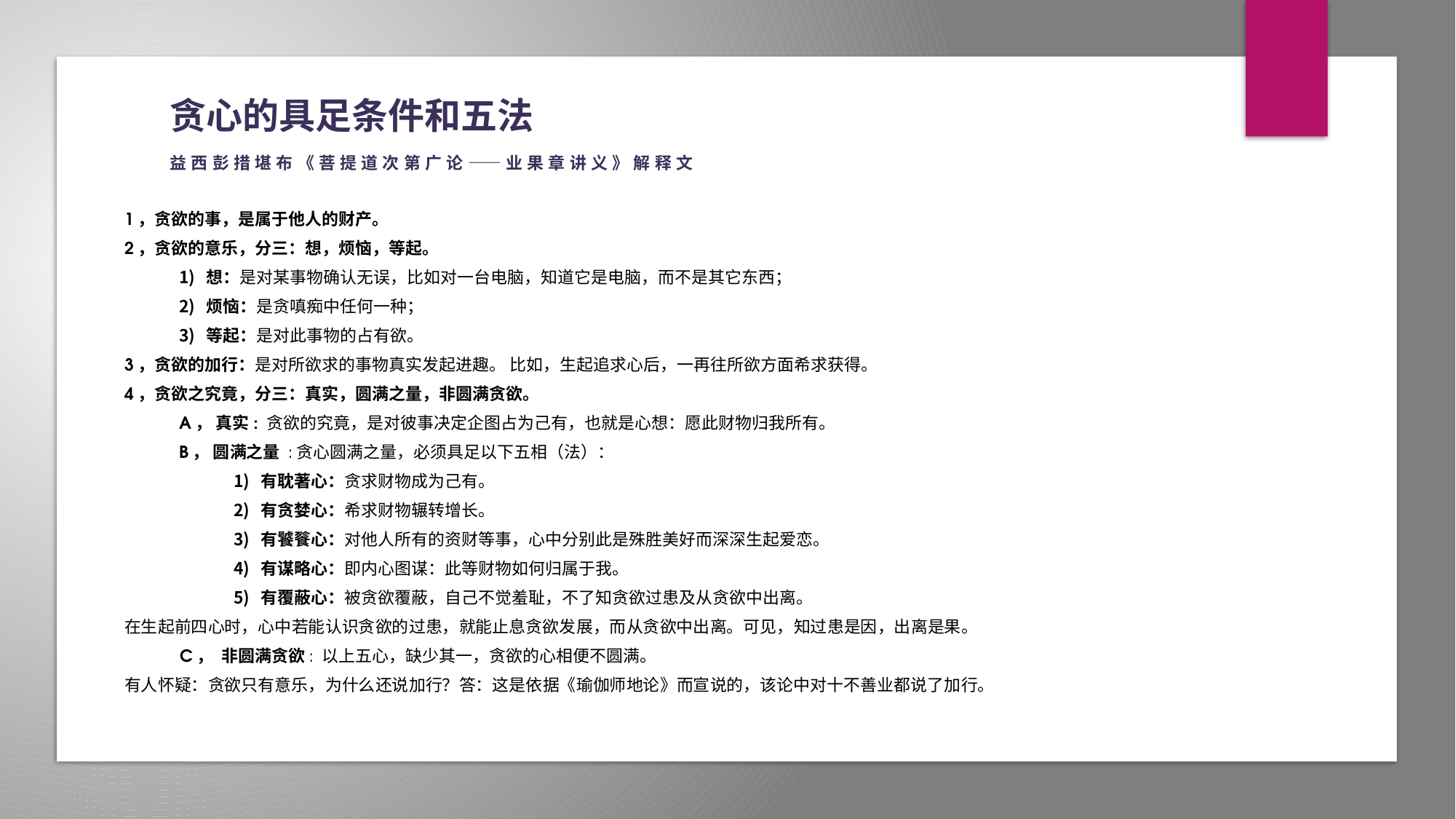

# 贪心的具足条件和五法 益西彭措堪布《菩提道次第广论——业果章讲义》解释文
1，贪欲的事，是属于他人的财产。
2，贪欲的意乐，分三：想，烦恼，等起。
想：是对某事物确认无误，比如对一台电脑，知道它是电脑，而不是其它东西；
烦恼：是贪嗔痴中任何一种；
等起：是对此事物的占有欲。
3，贪欲的加行：是对所欲求的事物真实发起进趣。 比如，生起追求心后，一再往所欲方面希求获得。
4，贪欲之究竟，分三：真实，圆满之量，非圆满贪欲。
            A， 真实: 贪欲的究竟，是对彼事决定企图占为己有，也就是心想：愿此财物归我所有。
            B， 圆满之量 :贪心圆满之量，必须具足以下五相（法）：
有耽著心：贪求财物成为己有。
有贪婪心：希求财物辗转增长。
有饕餮心：对他人所有的资财等事，心中分别此是殊胜美好而深深生起爱恋。
有谋略心：即内心图谋：此等财物如何归属于我。
有覆蔽心：被贪欲覆蔽，自己不觉羞耻，不了知贪欲过患及从贪欲中出离。
在生起前四心时，心中若能认识贪欲的过患，就能止息贪欲发展，而从贪欲中出离。可见，知过患是因，出离是果。
 　       C，  非圆满贪欲: 以上五心，缺少其一，贪欲的心相便不圆满。
有人怀疑：贪欲只有意乐，为什么还说加行？答：这是依据《瑜伽师地论》而宣说的，该论中对十不善业都说了加行。